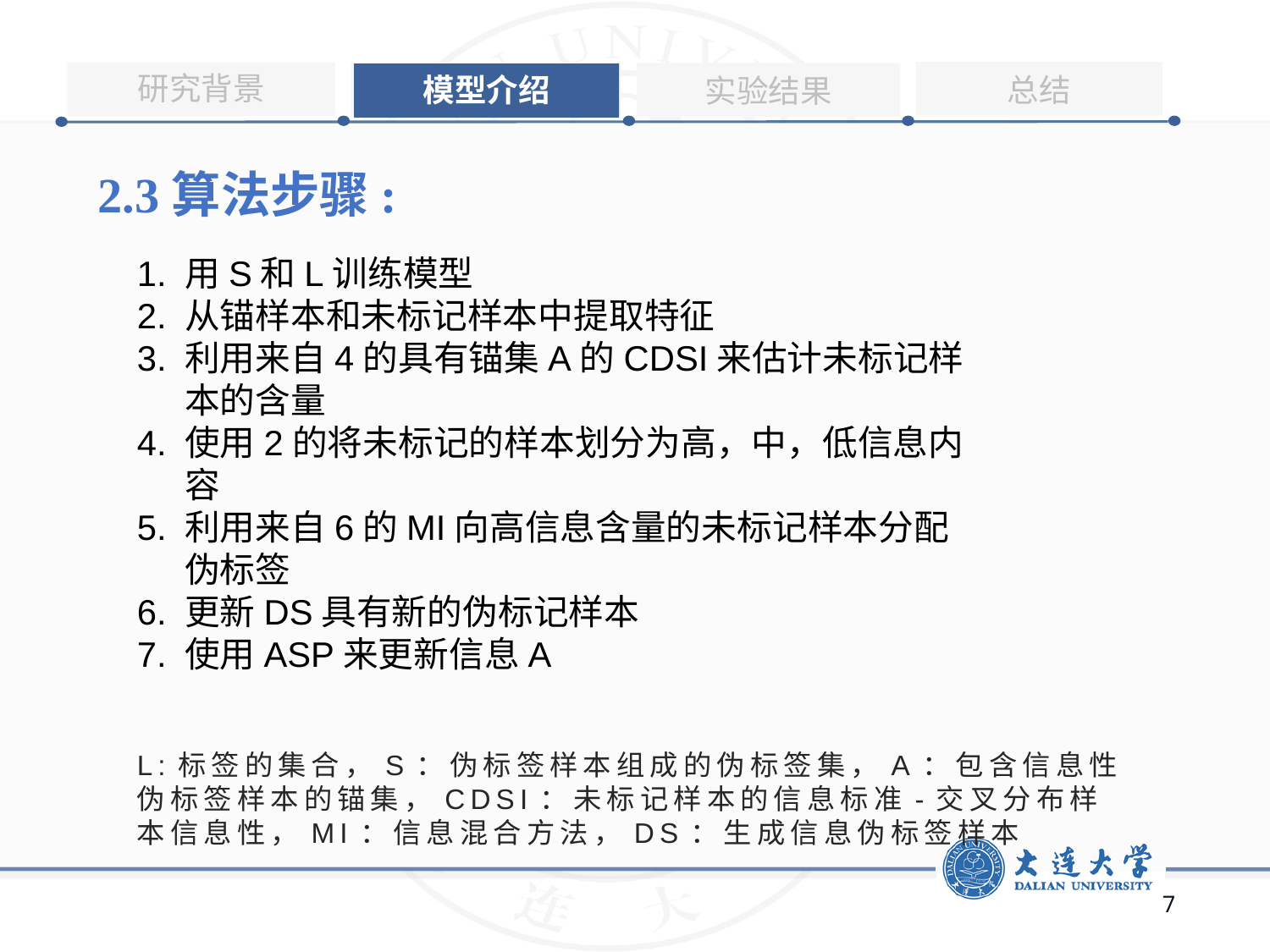

2.3算法步骤:
用S和L训练模型
从锚样本和未标记样本中提取特征
利用来自4的具有锚集A的CDSI来估计未标记样本的含量
使用2的将未标记的样本划分为高，中，低信息内容
利用来自6的MI向高信息含量的未标记样本分配伪标签
更新DS具有新的伪标记样本
使用ASP来更新信息A

L:标签的集合，S：伪标签样本组成的伪标签集，A：包含信息性伪标签样本的锚集，CDSI：未标记样本的信息标准-交叉分布样本信息性，MI：信息混合方法，DS：生成信息伪标签样本